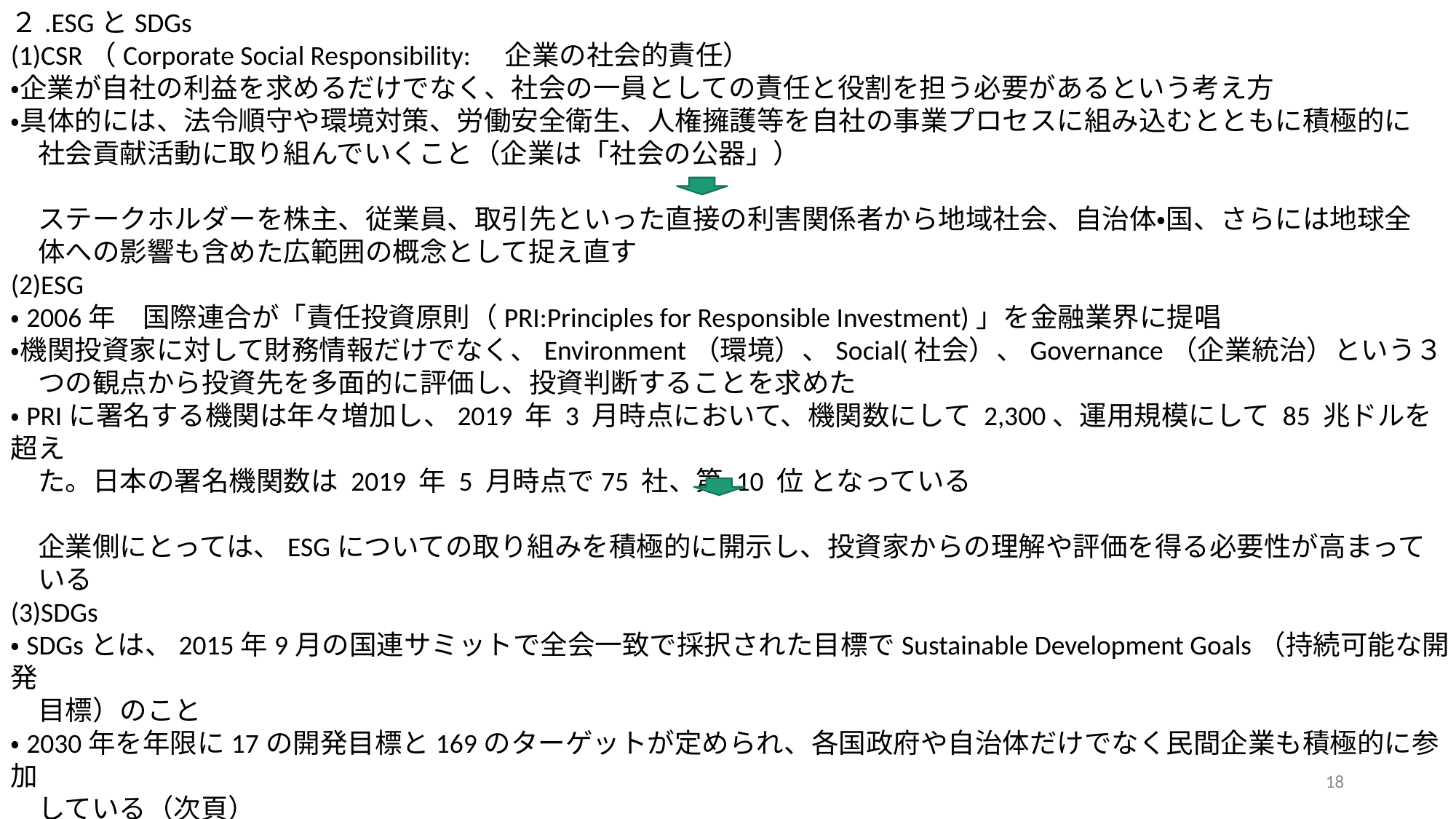

２.ESGとSDGs
(1)CSR（Corporate Social Responsibility:　企業の社会的責任）
・企業が自社の利益を求めるだけでなく、社会の一員としての責任と役割を担う必要があるという考え方
・具体的には、法令順守や環境対策、労働安全衛生、人権擁護等を自社の事業プロセスに組み込むとともに積極的に
　社会貢献活動に取り組んでいくこと（企業は「社会の公器」）

　ステークホルダーを株主、従業員、取引先といった直接の利害関係者から地域社会、自治体・国、さらには地球全
　体への影響も含めた広範囲の概念として捉え直す
(2)ESG
・2006年　国際連合が「責任投資原則（PRI:Principles for Responsible Investment)」を金融業界に提唱
・機関投資家に対して財務情報だけでなく、Environment（環境）、Social(社会）、Governance（企業統治）という３
　つの観点から投資先を多面的に評価し、投資判断することを求めた
・PRIに署名する機関は年々増加し、2019 年 3 月時点において、機関数にして 2,300、運用規模にして 85 兆ドルを超え
　た。日本の署名機関数は 2019 年 5 月時点で75 社、第 10 位 となっている

　企業側にとっては、ESGについての取り組みを積極的に開示し、投資家からの理解や評価を得る必要性が高まって
　いる
(3)SDGs
・SDGsとは、2015年9月の国連サミットで全会一致で採択された目標でSustainable Development Goals（持続可能な開発
　目標）のこと
・2030年を年限に17の開発目標と169のターゲットが定められ、各国政府や自治体だけでなく民間企業も積極的に参加
　している（次頁）

　　　　　　　　　　　　　　　　　　　　出典：遠藤功「企業経営の教科書」、経産省「SDGs経営/ESG投資研究会報告書（2019年6月）

18